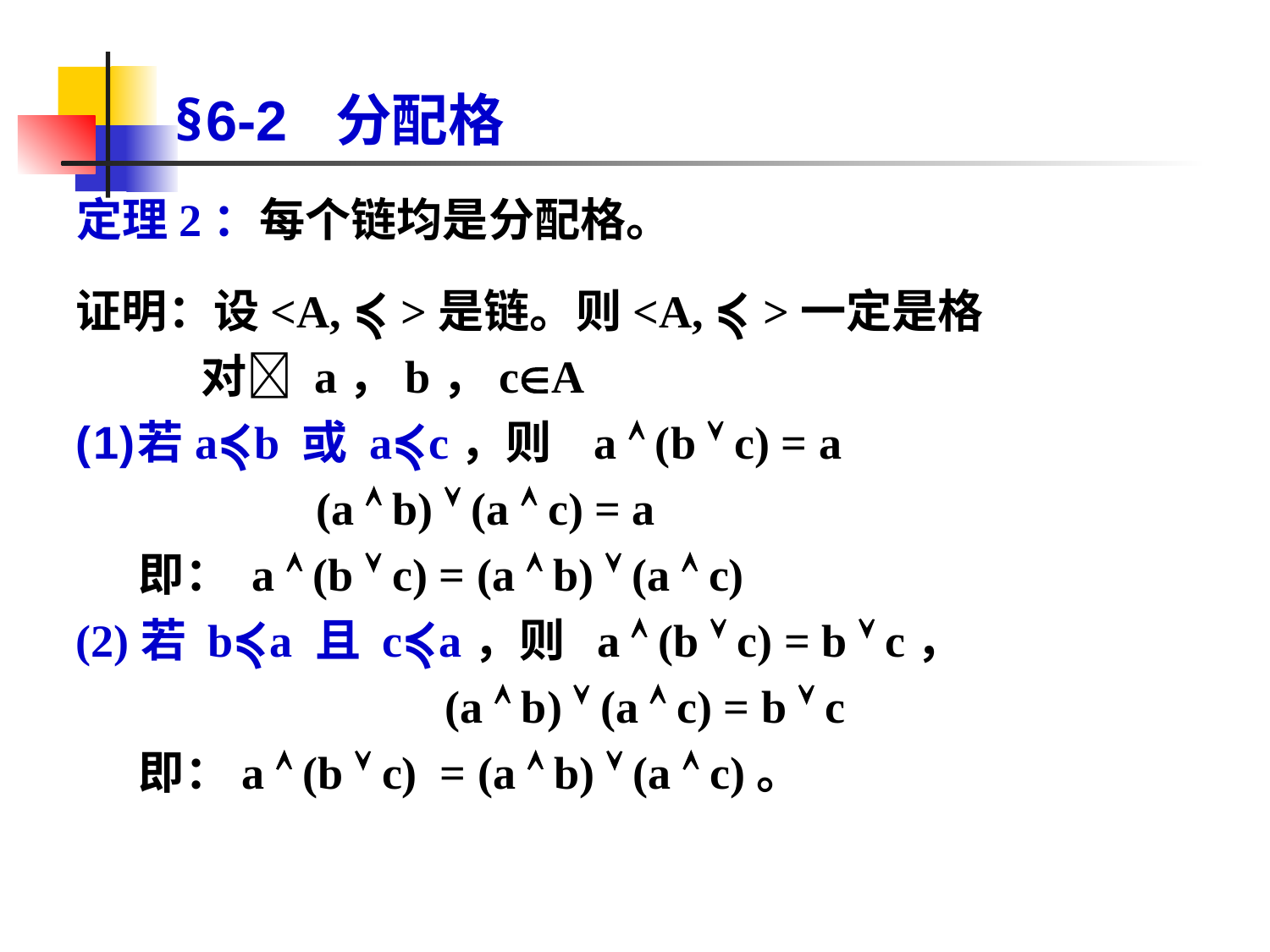

# §6-2 分配格
定理2：每个链均是分配格。
证明：设<A, ≼ >是链。则<A, ≼ >一定是格
           对∀ a，b，c∈A
若a≼b 或 a≼c，则   a ∧ (b ∨ c) = a
                     (a ∧ b) ∨ (a ∧ c) = a
     即： a ∧ (b ∨ c) = (a ∧ b) ∨ (a ∧ c)
(2)若 b≼a 且 c≼a，则  a ∧ (b ∨ c) = b ∨ c，
		                 (a ∧ b) ∨ (a ∧ c) = b ∨ c
     即：a ∧ (b ∨ c)  = (a ∧ b) ∨ (a ∧ c)。
8